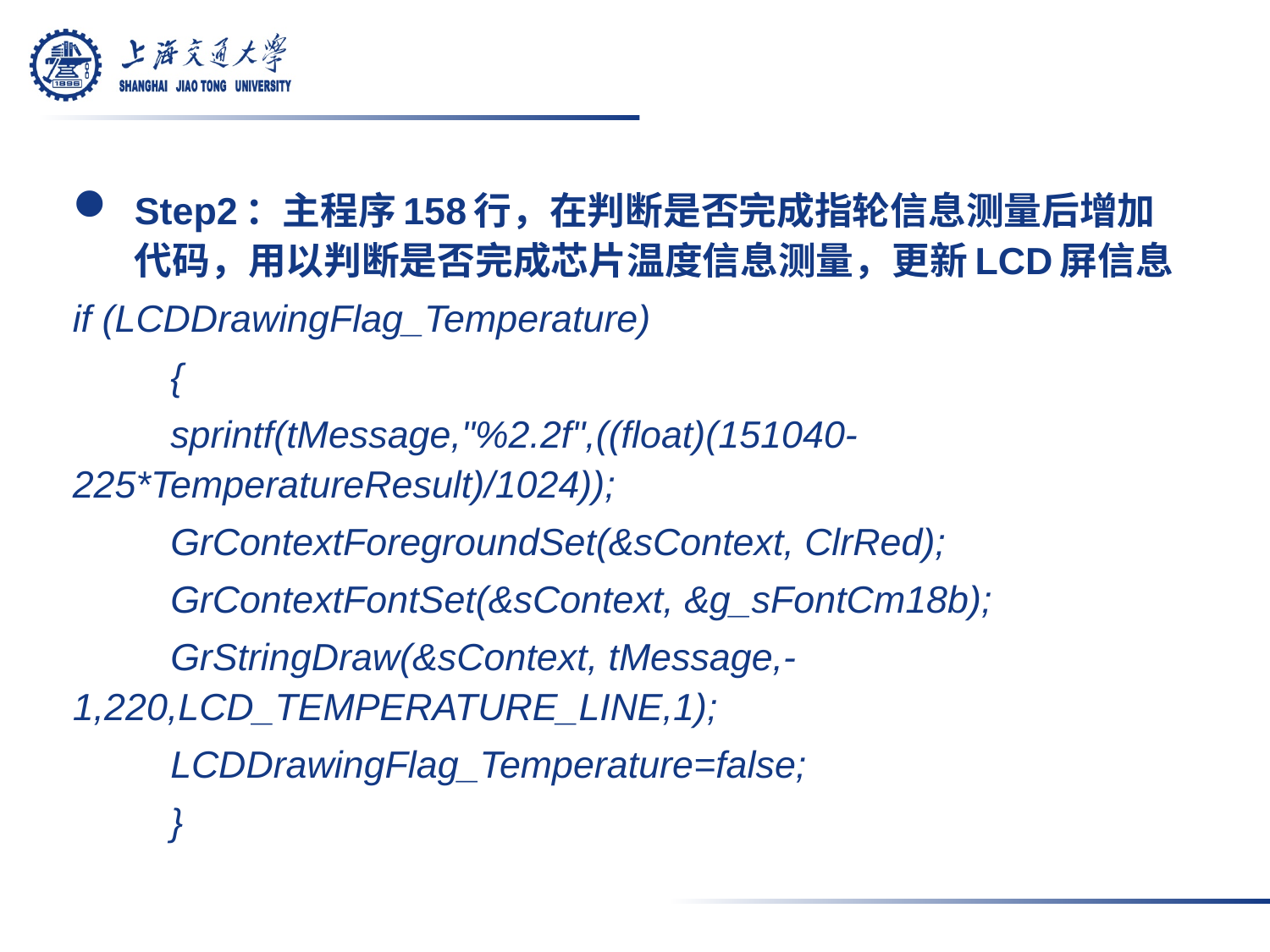

#
Step2：主程序158行，在判断是否完成指轮信息测量后增加代码，用以判断是否完成芯片温度信息测量，更新LCD屏信息
if (LCDDrawingFlag_Temperature)
	{
		sprintf(tMessage,"%2.2f",((float)(151040-225*TemperatureResult)/1024));
		GrContextForegroundSet(&sContext, ClrRed);
		GrContextFontSet(&sContext, &g_sFontCm18b);
		GrStringDraw(&sContext, tMessage,-1,220,LCD_TEMPERATURE_LINE,1);
		LCDDrawingFlag_Temperature=false;
		}